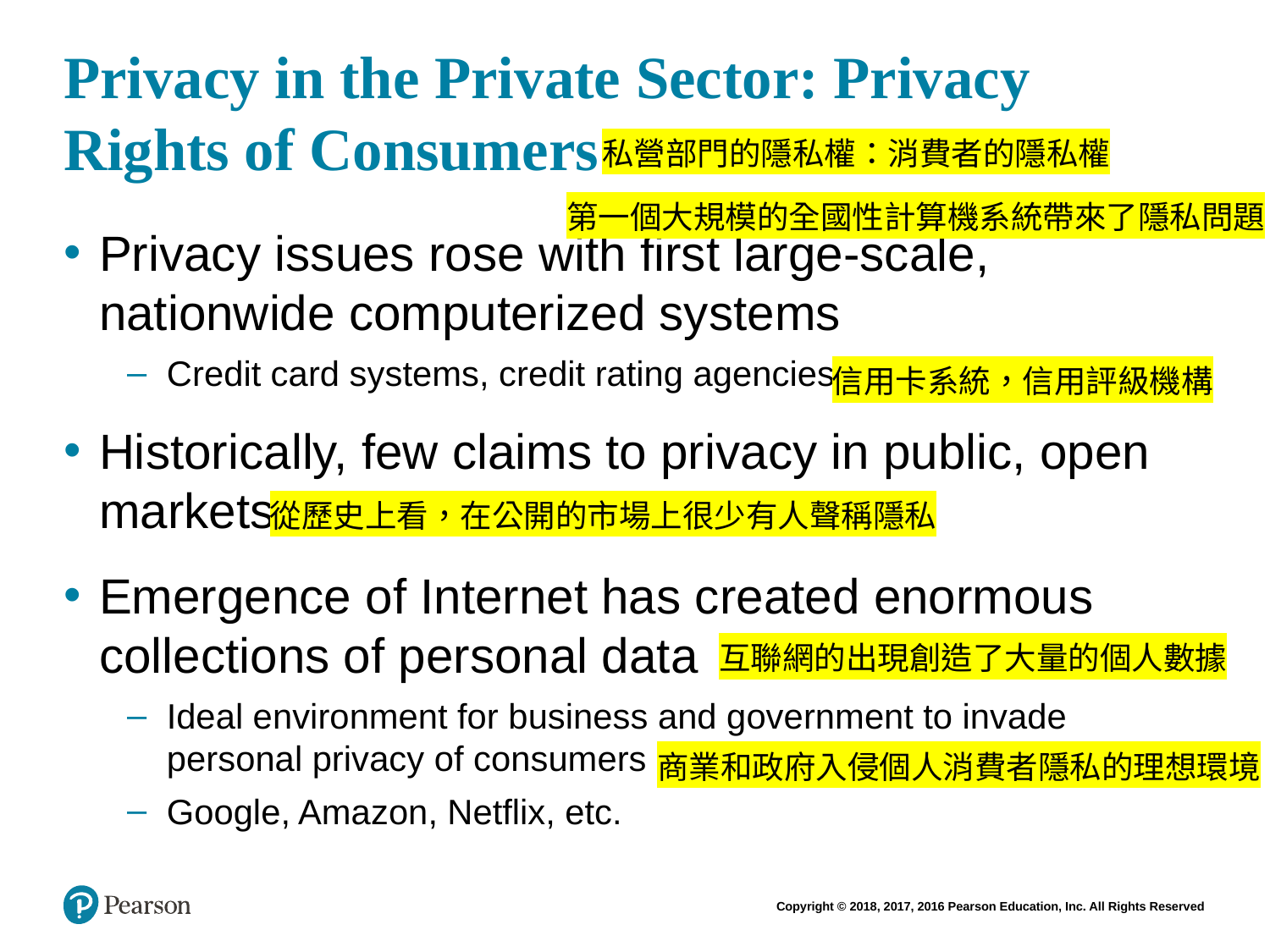

# Privacy in the Private Sector: Privacy Rights of Consumers
私營部門的隱私權：消費者的隱私權
第一個大規模的全國性計算機系統帶來了隱私問題
Privacy issues rose with first large-scale, nationwide computerized systems
Credit card systems, credit rating agencies
Historically, few claims to privacy in public, open markets
Emergence of Internet has created enormous collections of personal data
Ideal environment for business and government to invade personal privacy of consumers
Google, Amazon, Netflix, etc.
信用卡系統，信用評級機構
從歷史上看，在公開的市場上很少有人聲稱隱私
互聯網的出現創造了大量的個人數據
商業和政府入侵個人消費者隱私的理想環境